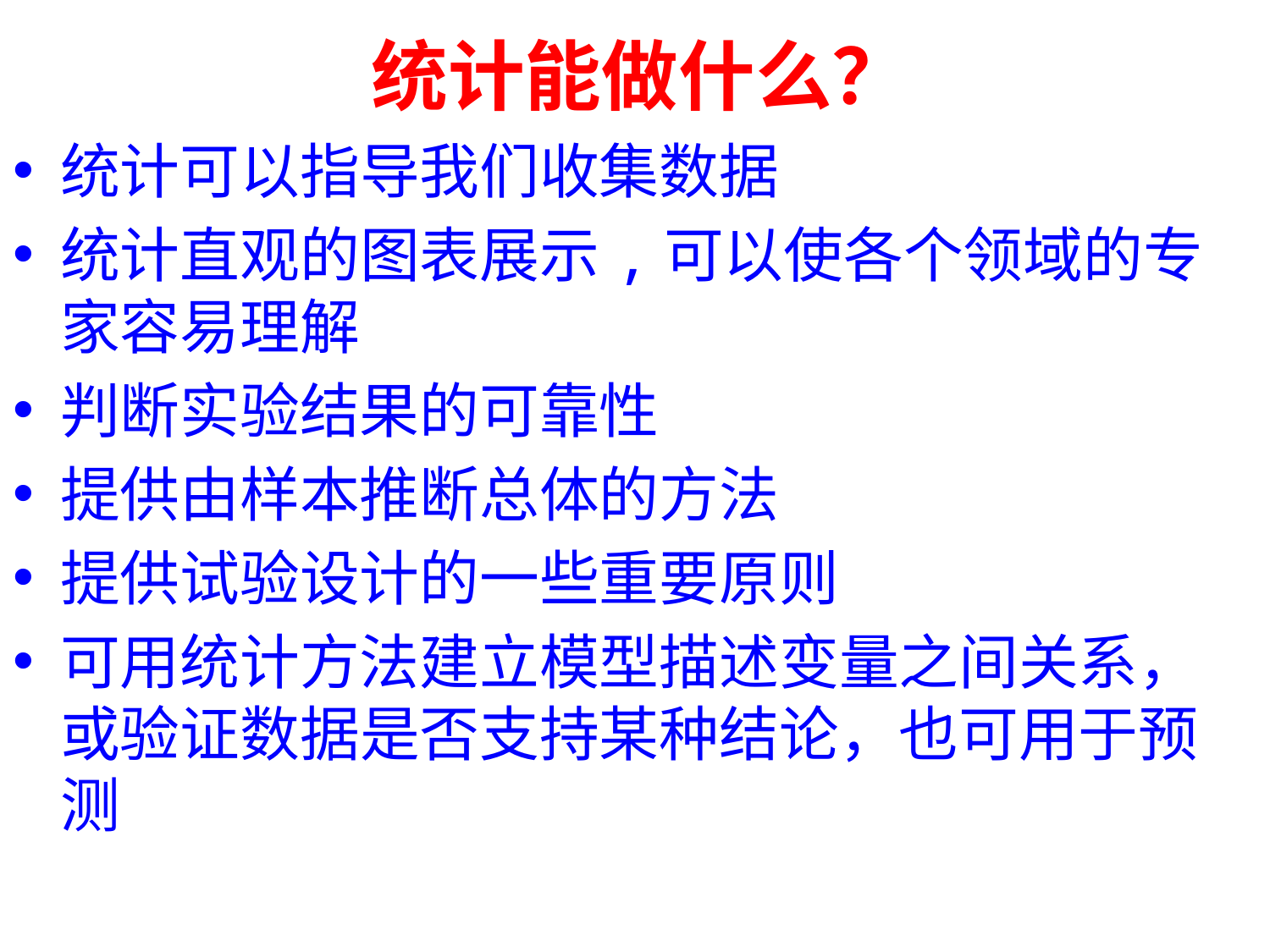

# 统计能做什么？
统计可以指导我们收集数据
统计直观的图表展示,可以使各个领域的专家容易理解
判断实验结果的可靠性
提供由样本推断总体的方法
提供试验设计的一些重要原则
可用统计方法建立模型描述变量之间关系，或验证数据是否支持某种结论，也可用于预测